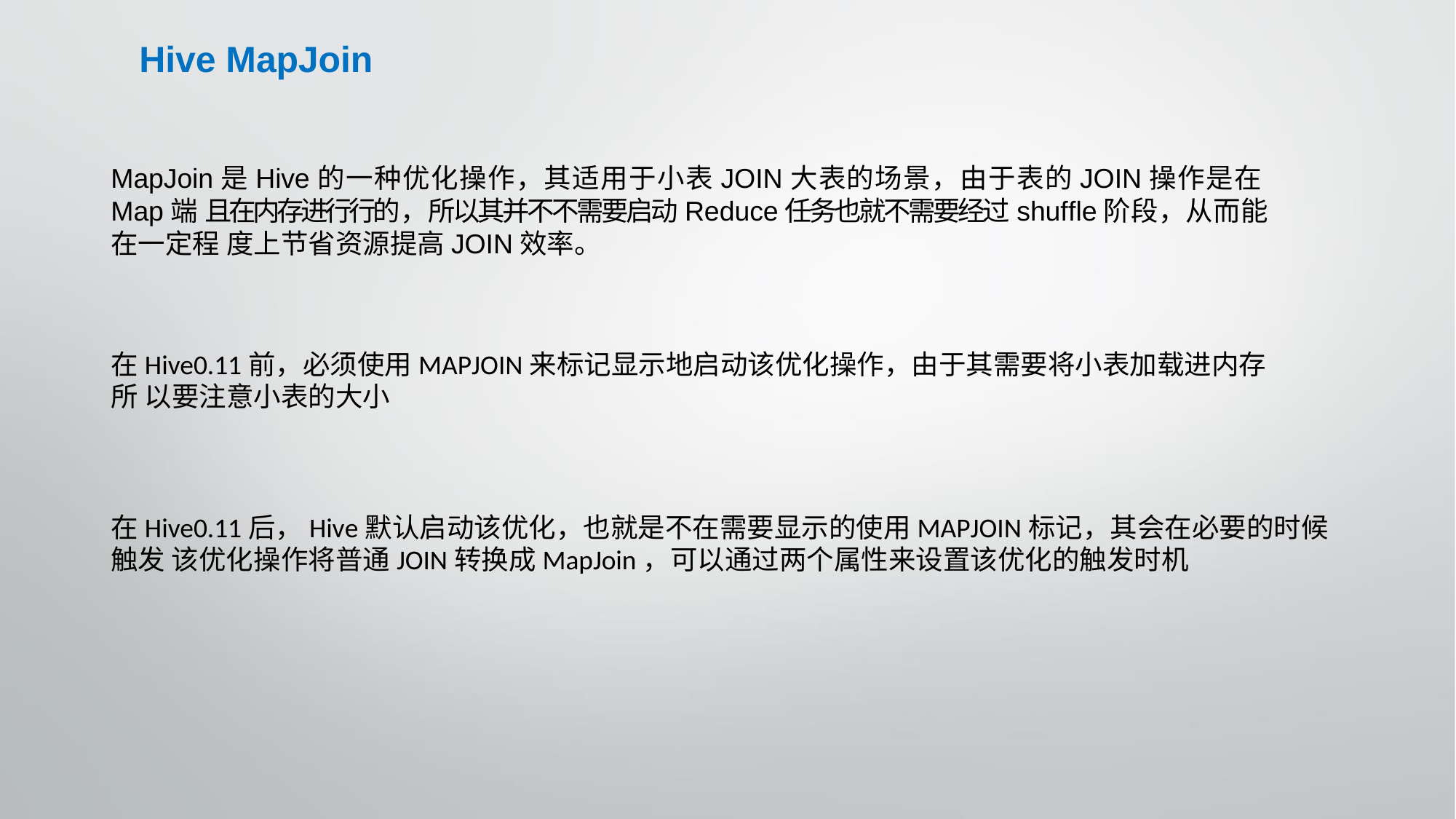

# Hive MapJoin
MapJoin是Hive的一种优化操作，其适用于小表JOIN大表的场景，由于表的JOIN操作是在Map端 且在内存进行行的，所以其并不不需要启动Reduce任务也就不需要经过shuffle阶段，从而能在一定程 度上节省资源提高JOIN效率。
在Hive0.11前，必须使用MAPJOIN来标记显示地启动该优化操作，由于其需要将小表加载进内存所 以要注意小表的大小
在Hive0.11后，Hive默认启动该优化，也就是不在需要显示的使用MAPJOIN标记，其会在必要的时候触发 该优化操作将普通JOIN转换成MapJoin，可以通过两个属性来设置该优化的触发时机